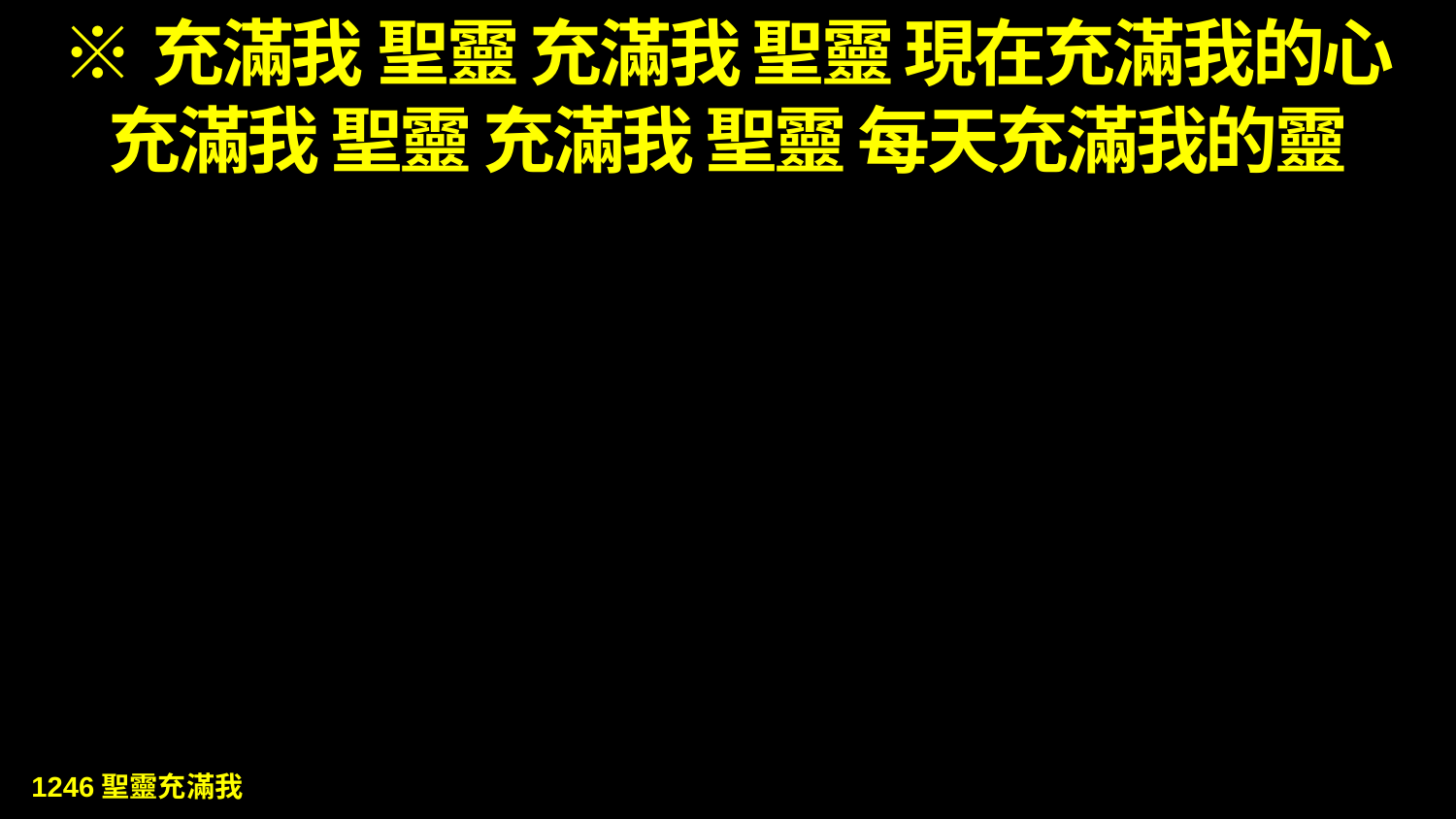

# ※充滿我 聖靈 充滿我 聖靈 現在充滿我的心 充滿我 聖靈 充滿我 聖靈 每天充滿我的靈
1246聖靈充滿我